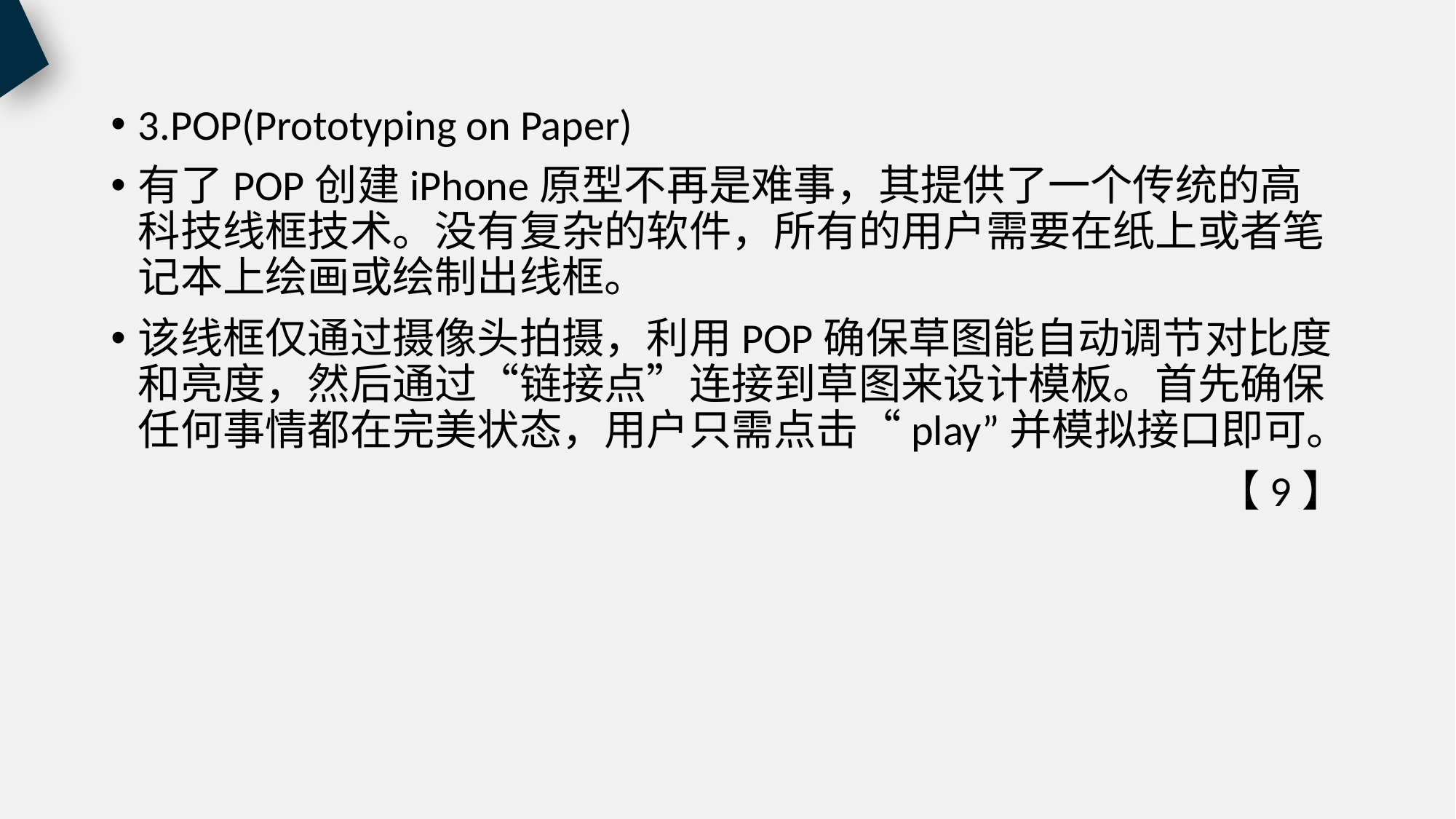

3.POP(Prototyping on Paper)
有了POP创建iPhone原型不再是难事，其提供了一个传统的高科技线框技术。没有复杂的软件，所有的用户需要在纸上或者笔记本上绘画或绘制出线框。
该线框仅通过摄像头拍摄，利用POP确保草图能自动调节对比度和亮度，然后通过“链接点”连接到草图来设计模板。首先确保任何事情都在完美状态，用户只需点击“play”并模拟接口即可。
【9】